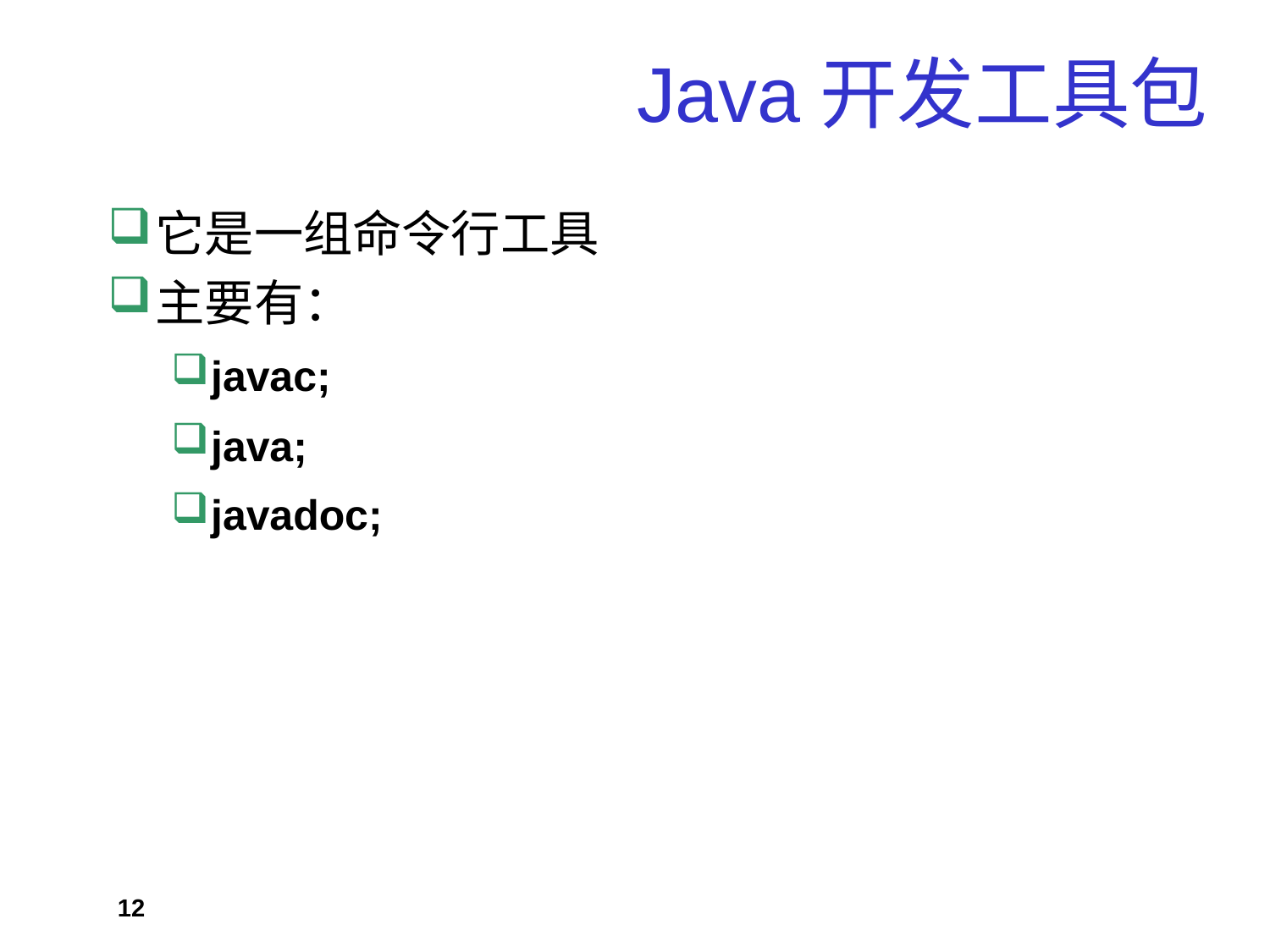

# Java开发工具包
它是一组命令行工具
主要有：
javac;
java;
javadoc;
12